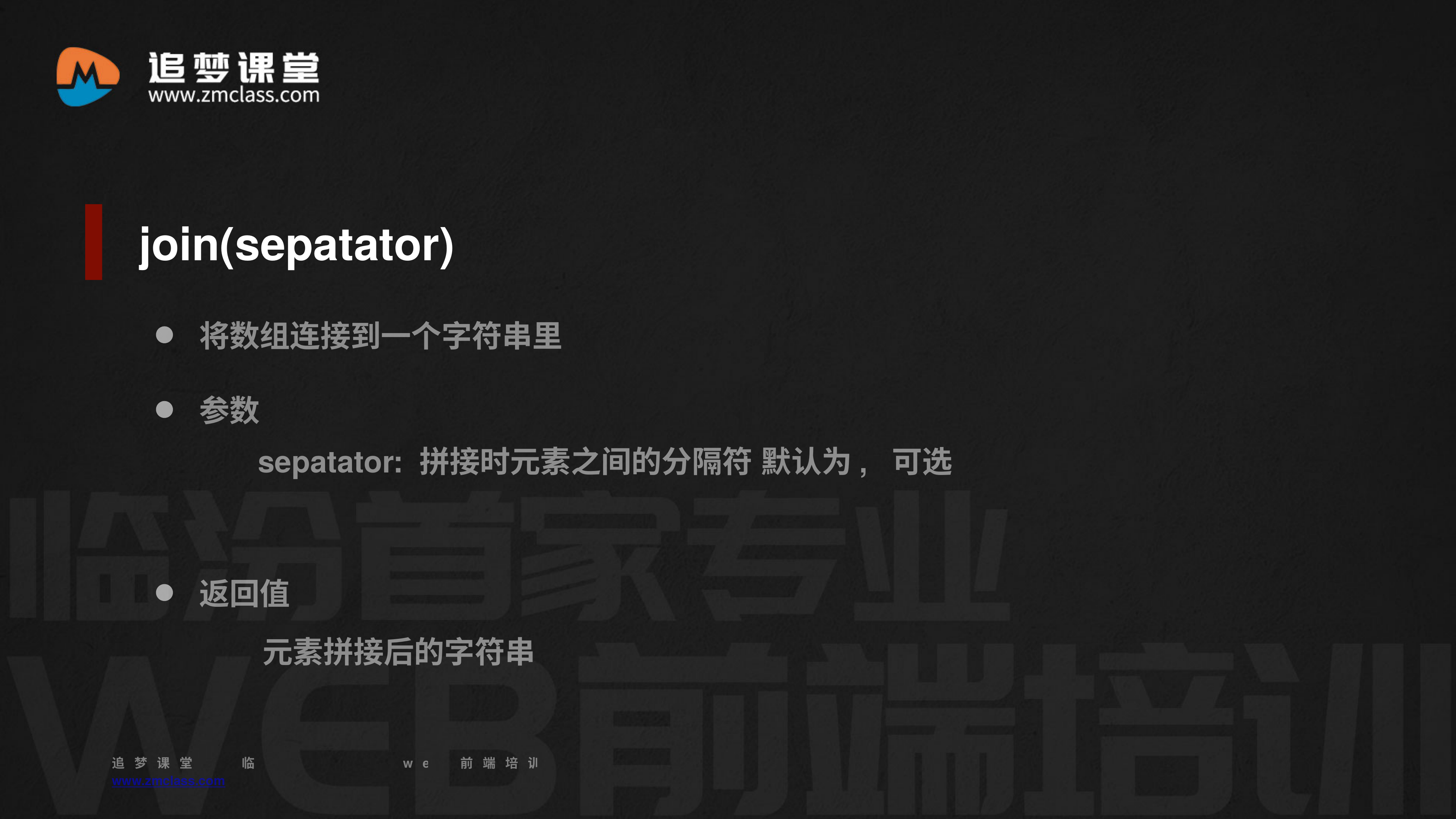

join(sepatator)
将数组连接到一个字符串里

参数

sepatator: 拼接时元素之间的分隔符 默认为,  可选
返回值

元素拼接后的字符串
追梦课堂   临汾首家专业的web前端培训机构                                                          www.zmclass.com
23